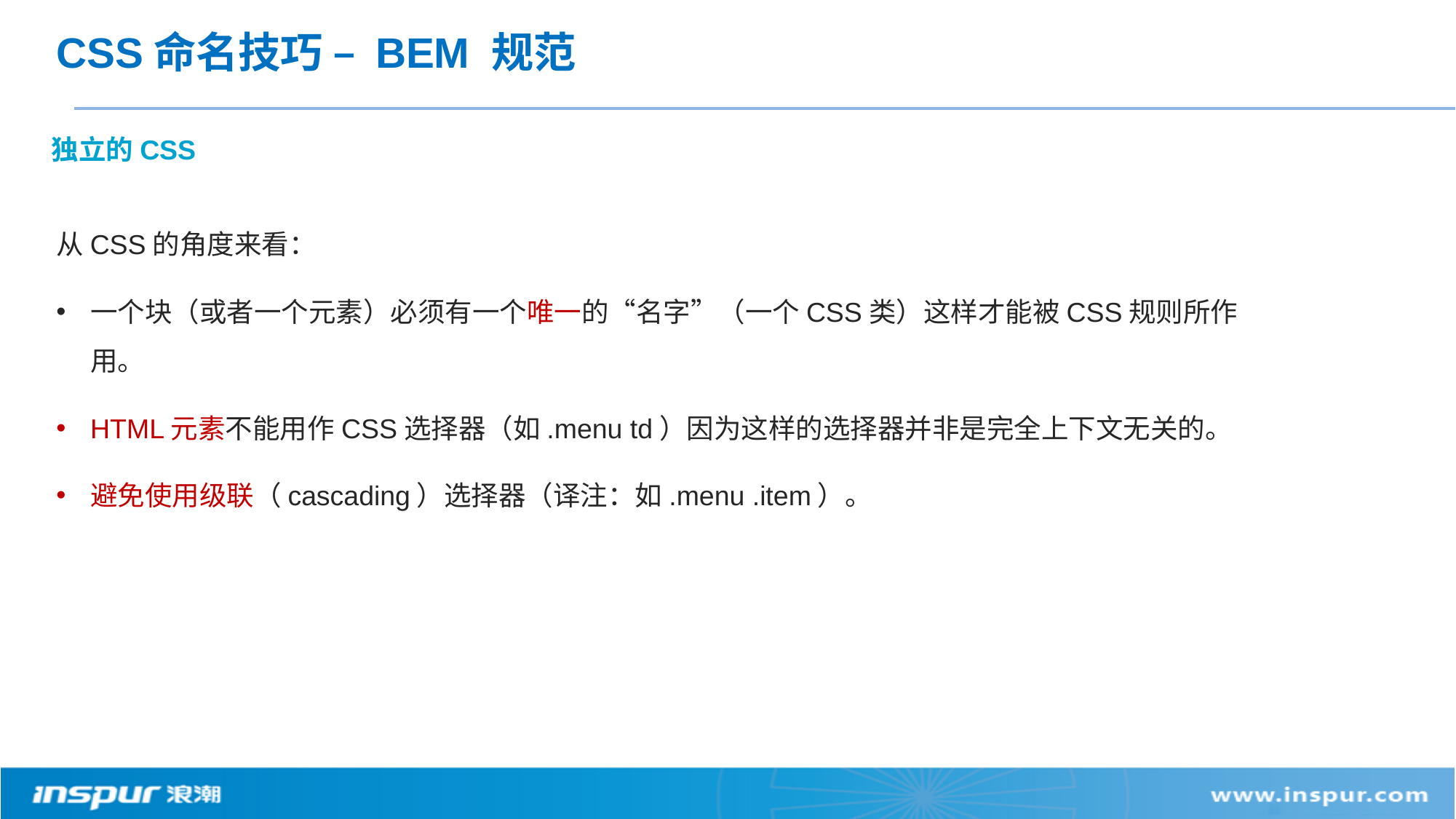

# CSS命名技巧 – BEM 规范
独立的CSS
从CSS的角度来看：
一个块（或者一个元素）必须有一个唯一的“名字”（一个CSS类）这样才能被CSS规则所作用。
HTML元素不能用作CSS选择器（如.menu td）因为这样的选择器并非是完全上下文无关的。
避免使用级联（cascading）选择器（译注：如.menu .item）。